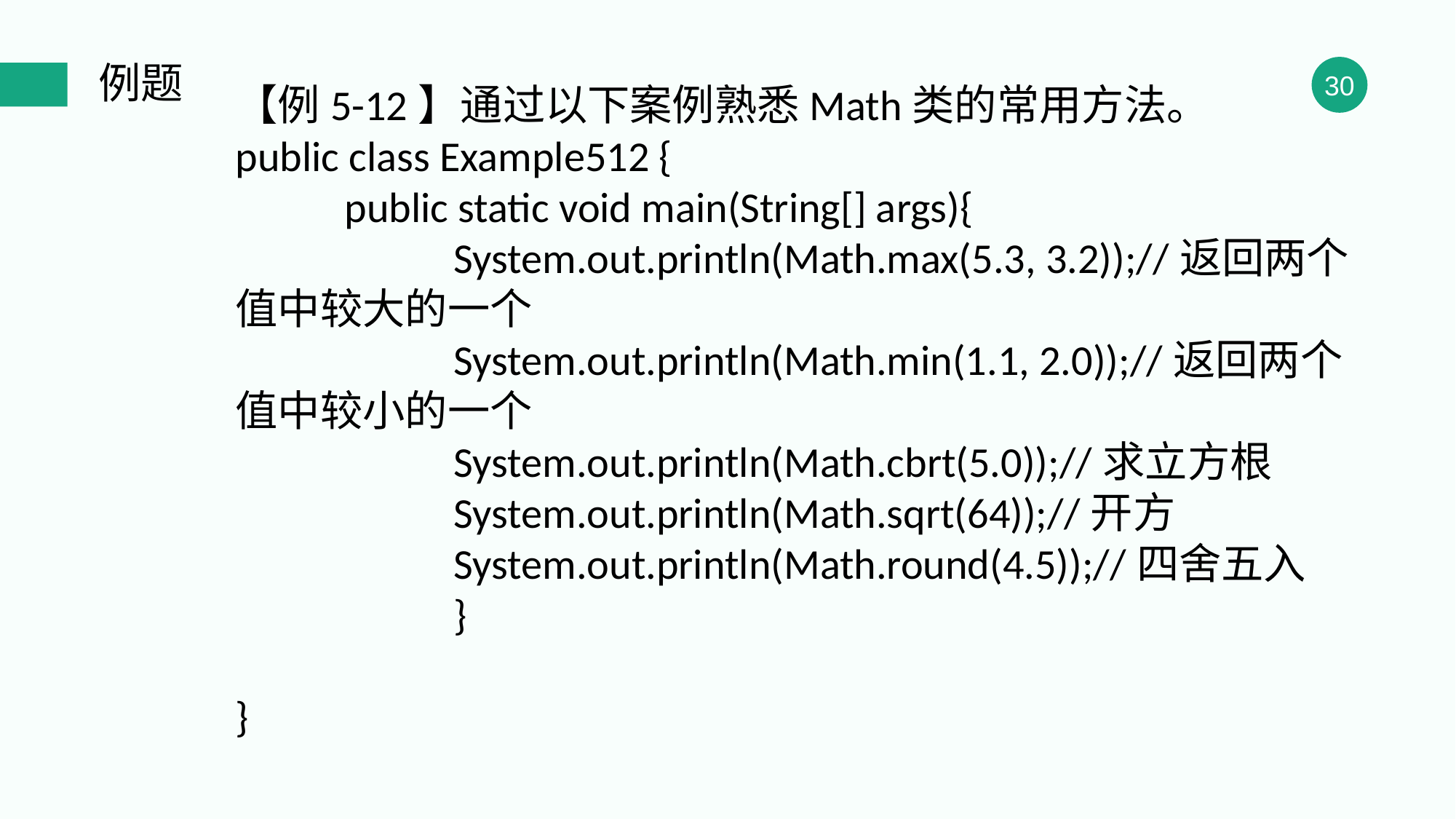

例题
【例5-12】通过以下案例熟悉Math类的常用方法。
public class Example512 {
	public static void main(String[] args){
		System.out.println(Math.max(5.3, 3.2));//返回两个值中较大的一个
		System.out.println(Math.min(1.1, 2.0));//返回两个值中较小的一个
		System.out.println(Math.cbrt(5.0));//求立方根
		System.out.println(Math.sqrt(64));//开方
		System.out.println(Math.round(4.5));//四舍五入
		}

}